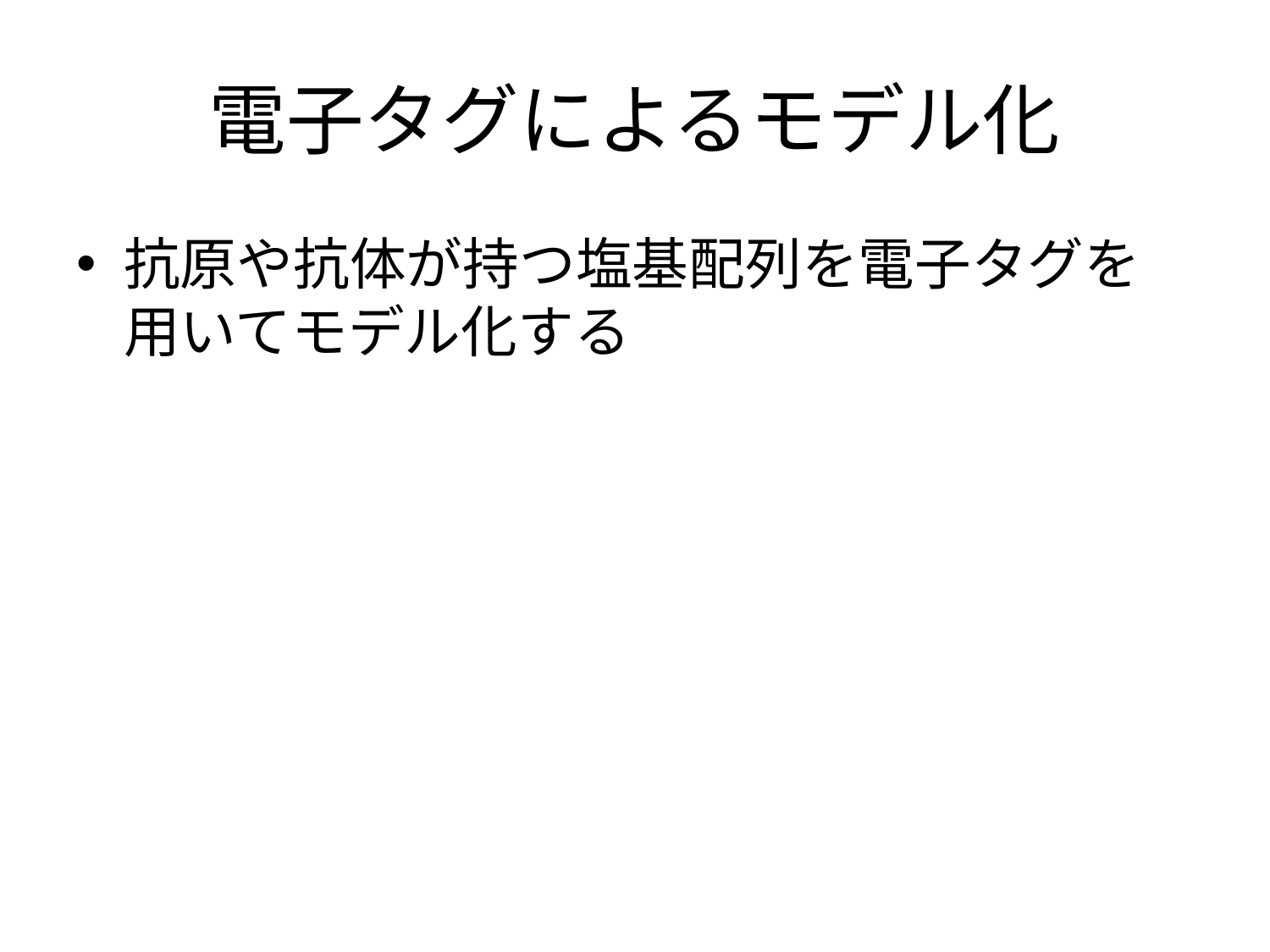

# 電子タグによるモデル化
抗原や抗体が持つ塩基配列を電子タグを用いてモデル化する